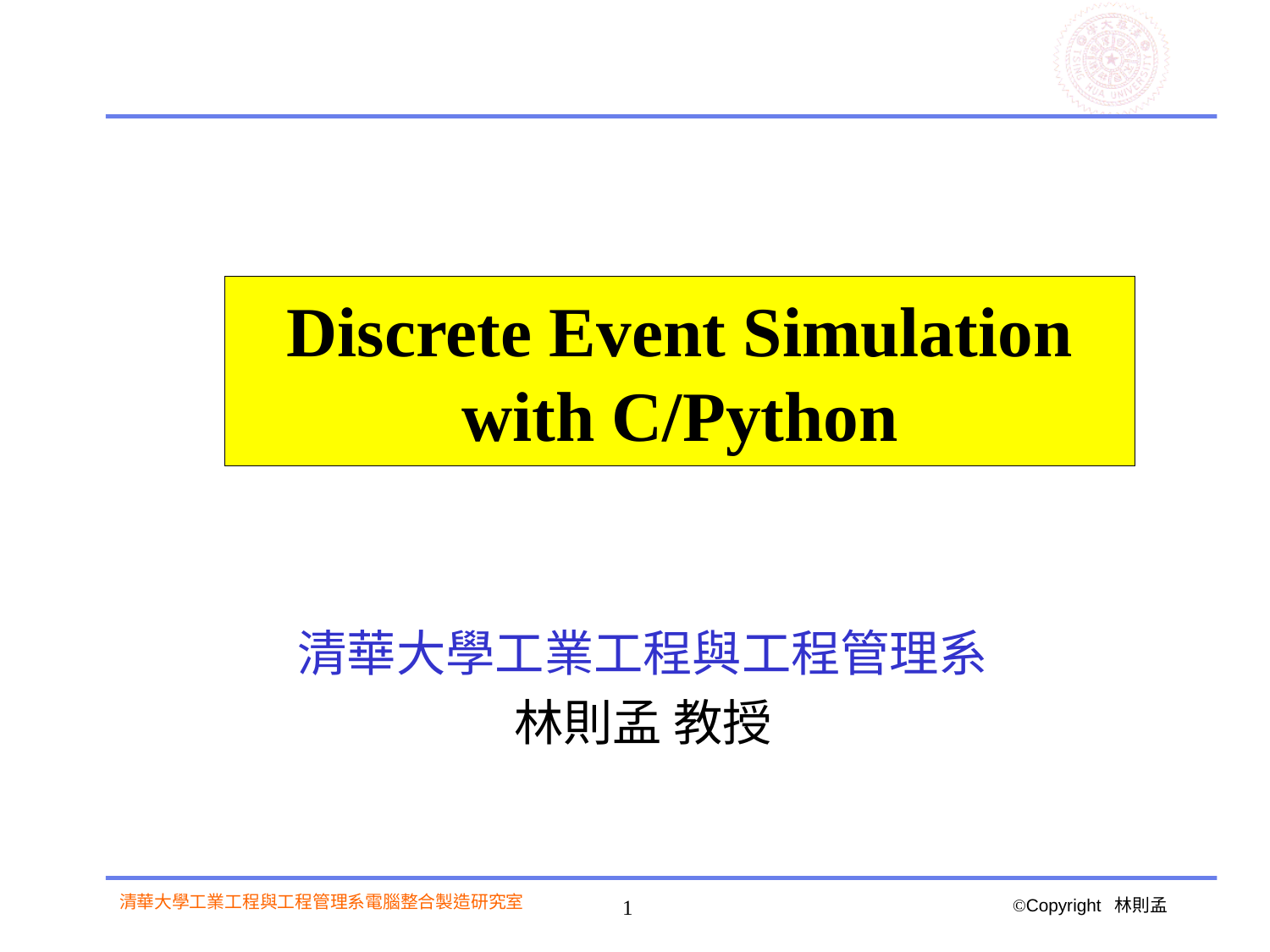

Discrete Event Simulation with C/Python
清華大學工業工程與工程管理系
林則孟 教授